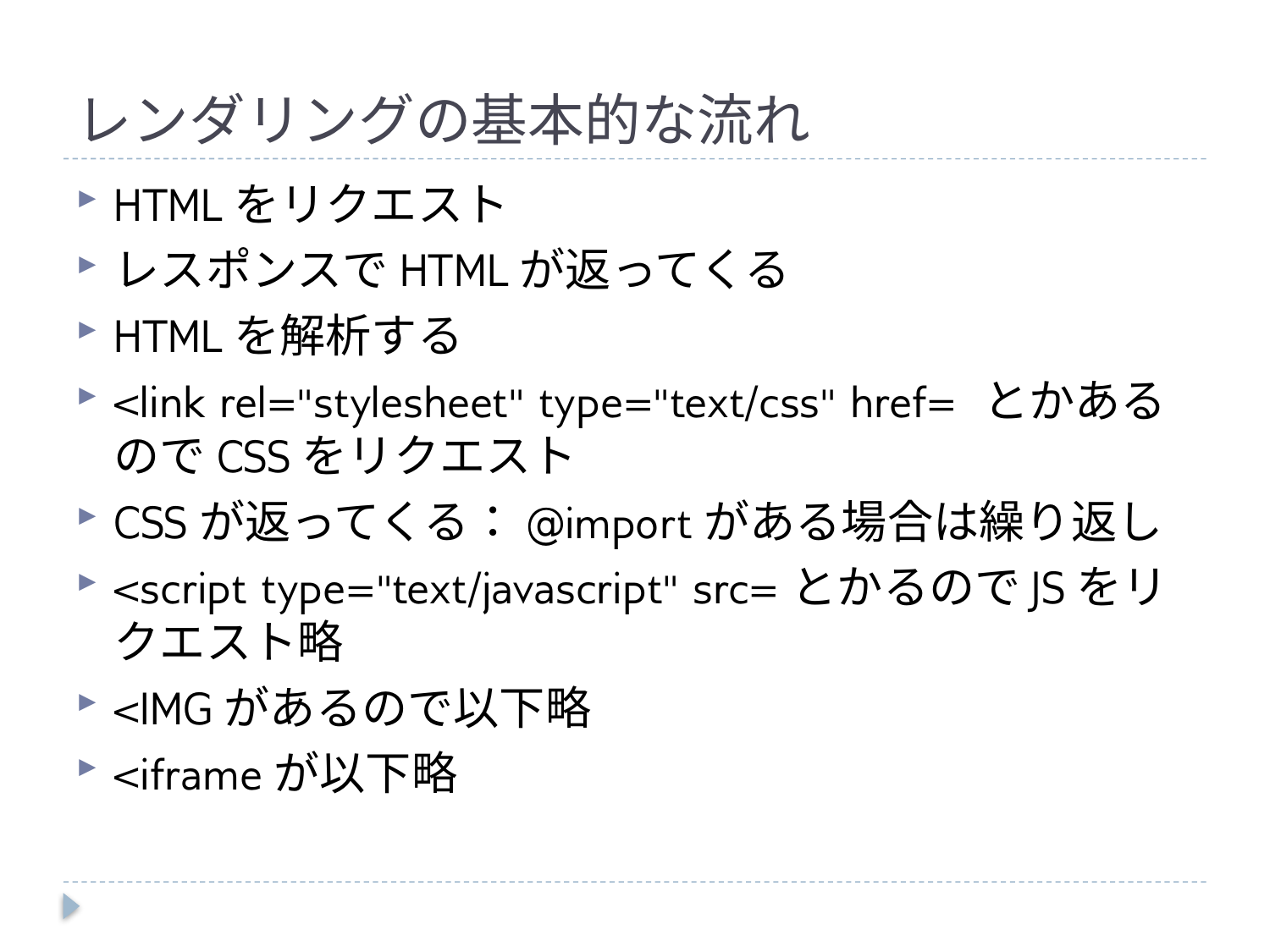

# レンダリングの基本的な流れ
HTMLをリクエスト
レスポンスでHTMLが返ってくる
HTMLを解析する
<link rel="stylesheet" type="text/css" href= とかあるのでCSSをリクエスト
CSSが返ってくる：@importがある場合は繰り返し
<script type="text/javascript" src=とかるのでJSをリクエスト略
<IMGがあるので以下略
<iframeが以下略